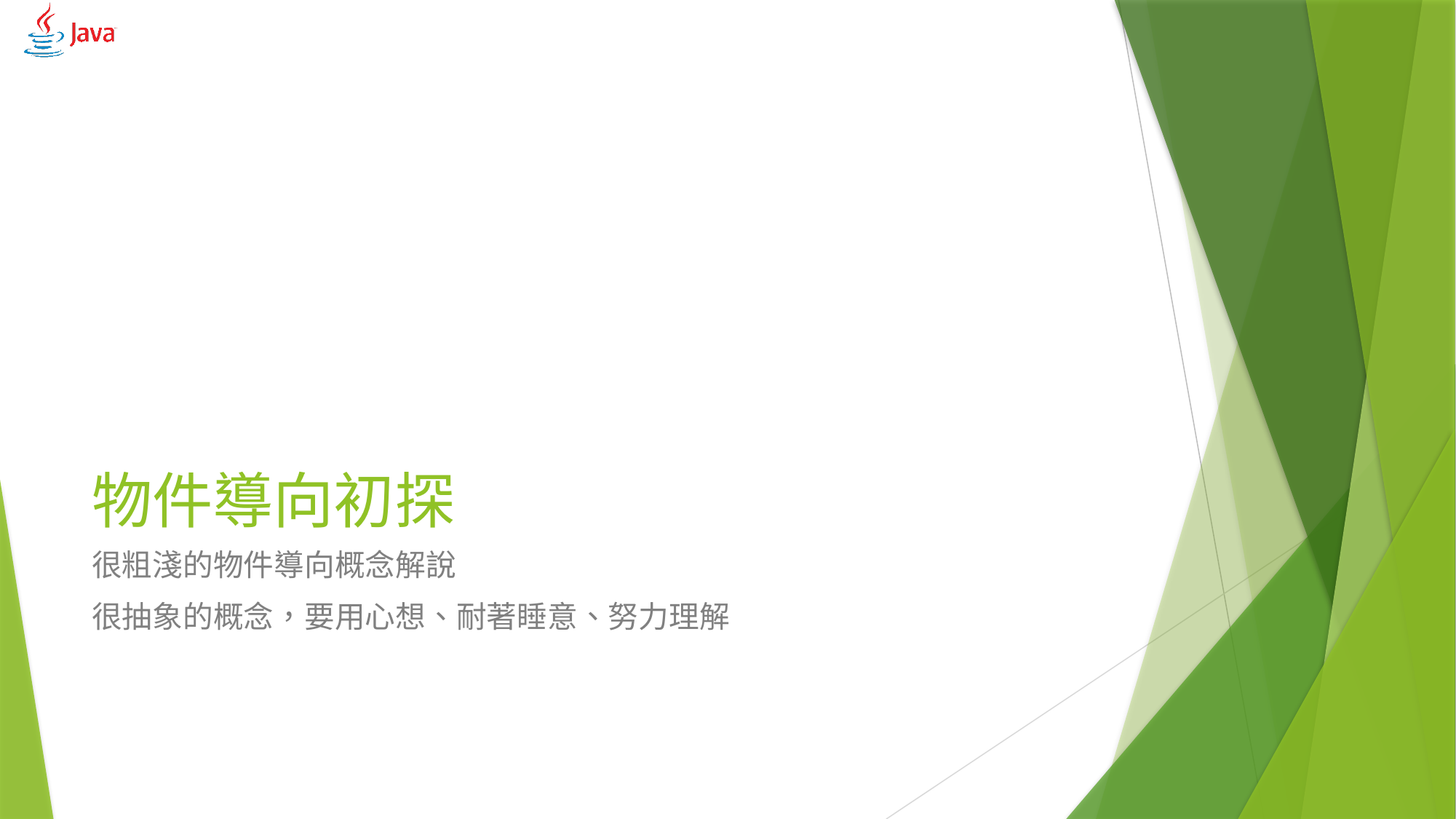

# 物件導向初探
很粗淺的物件導向概念解說
很抽象的概念，要用心想、耐著睡意、努力理解